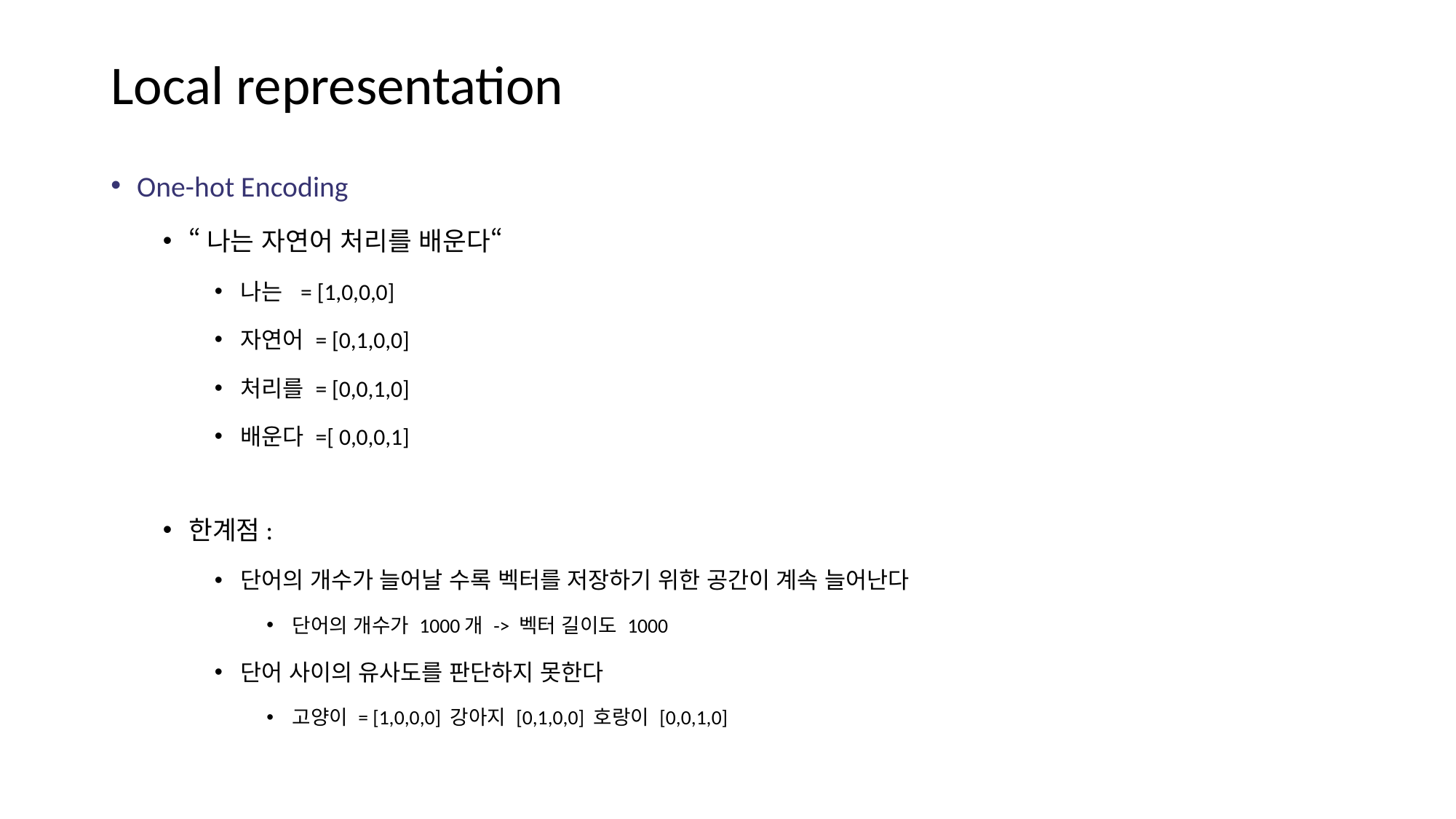

# Local representation
One-hot Encoding
“나는 자연어 처리를 배운다“
나는  = [1,0,0,0]
자연어 = [0,1,0,0]
처리를 = [0,0,1,0]
배운다 =[ 0,0,0,1]
한계점:
단어의 개수가 늘어날 수록 벡터를 저장하기 위한 공간이 계속 늘어난다
단어의 개수가 1000개 -> 벡터 길이도 1000
단어 사이의 유사도를 판단하지 못한다
고양이 = [1,0,0,0] 강아지 [0,1,0,0] 호랑이 [0,0,1,0]